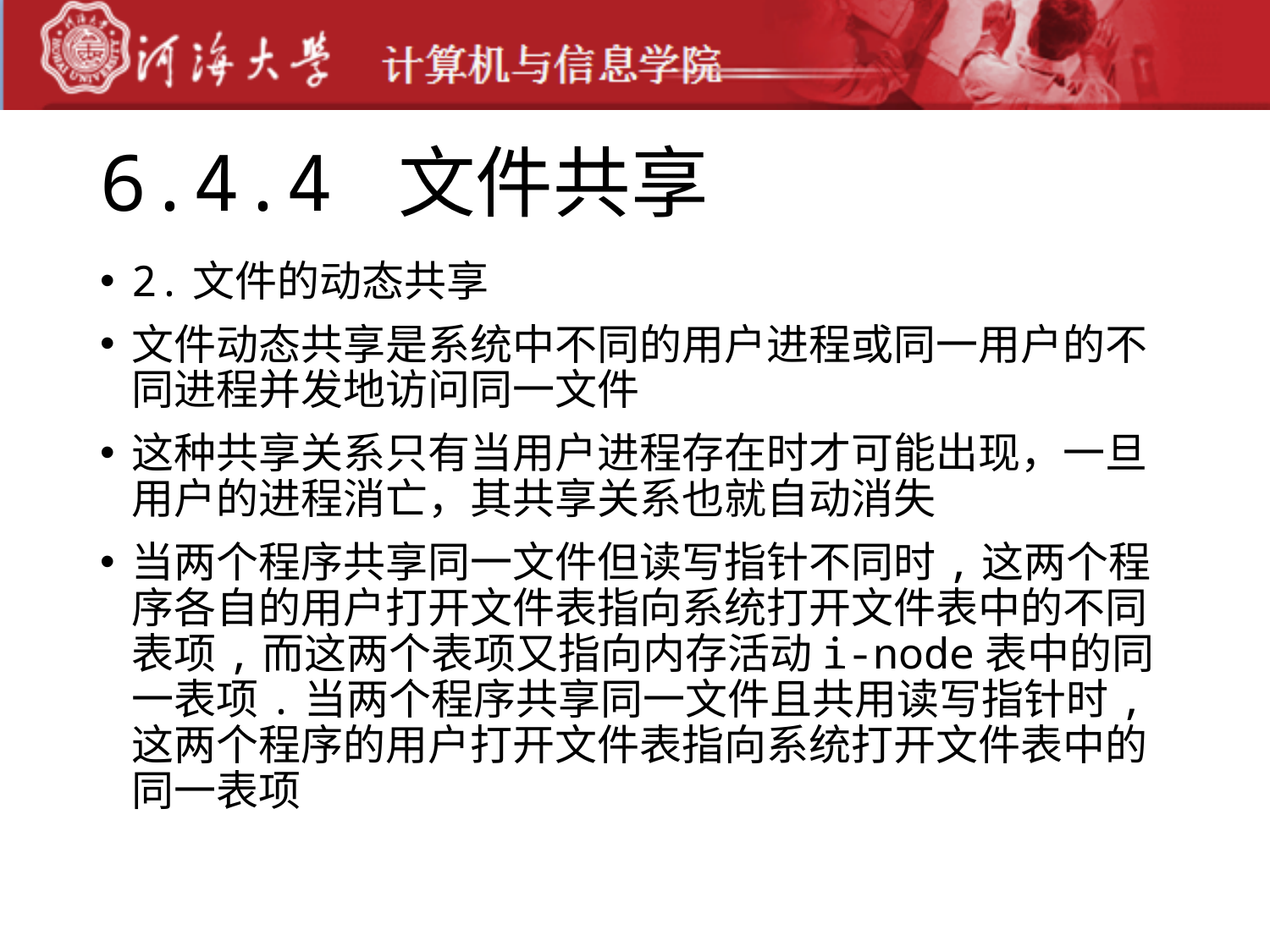

# 6.4.4 文件共享
2.文件的动态共享
文件动态共享是系统中不同的用户进程或同一用户的不同进程并发地访问同一文件
这种共享关系只有当用户进程存在时才可能出现，一旦用户的进程消亡，其共享关系也就自动消失
当两个程序共享同一文件但读写指针不同时,这两个程序各自的用户打开文件表指向系统打开文件表中的不同表项,而这两个表项又指向内存活动i-node表中的同一表项.当两个程序共享同一文件且共用读写指针时,这两个程序的用户打开文件表指向系统打开文件表中的同一表项